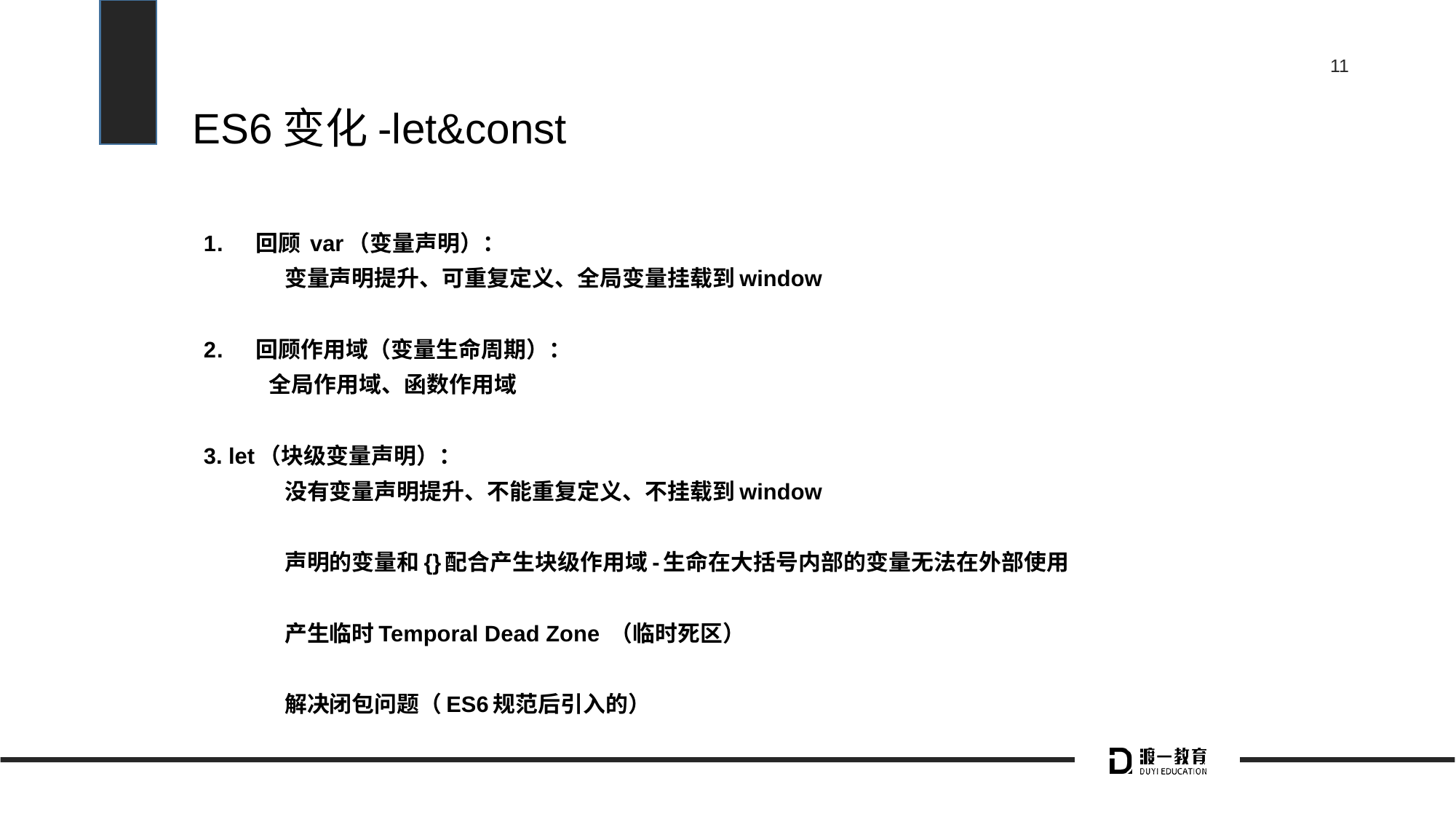

# ES6变化-let&const
回顾 var（变量声明）：
	变量声明提升、可重复定义、全局变量挂载到window

回顾作用域（变量生命周期）：
            全局作用域、函数作用域

3. let（块级变量声明）：
	没有变量声明提升、不能重复定义、不挂载到window

	声明的变量和{}配合产生块级作用域-生命在大括号内部的变量无法在外部使用

	产生临时Temporal Dead Zone （临时死区）

	解决闭包问题（ES6规范后引入的）